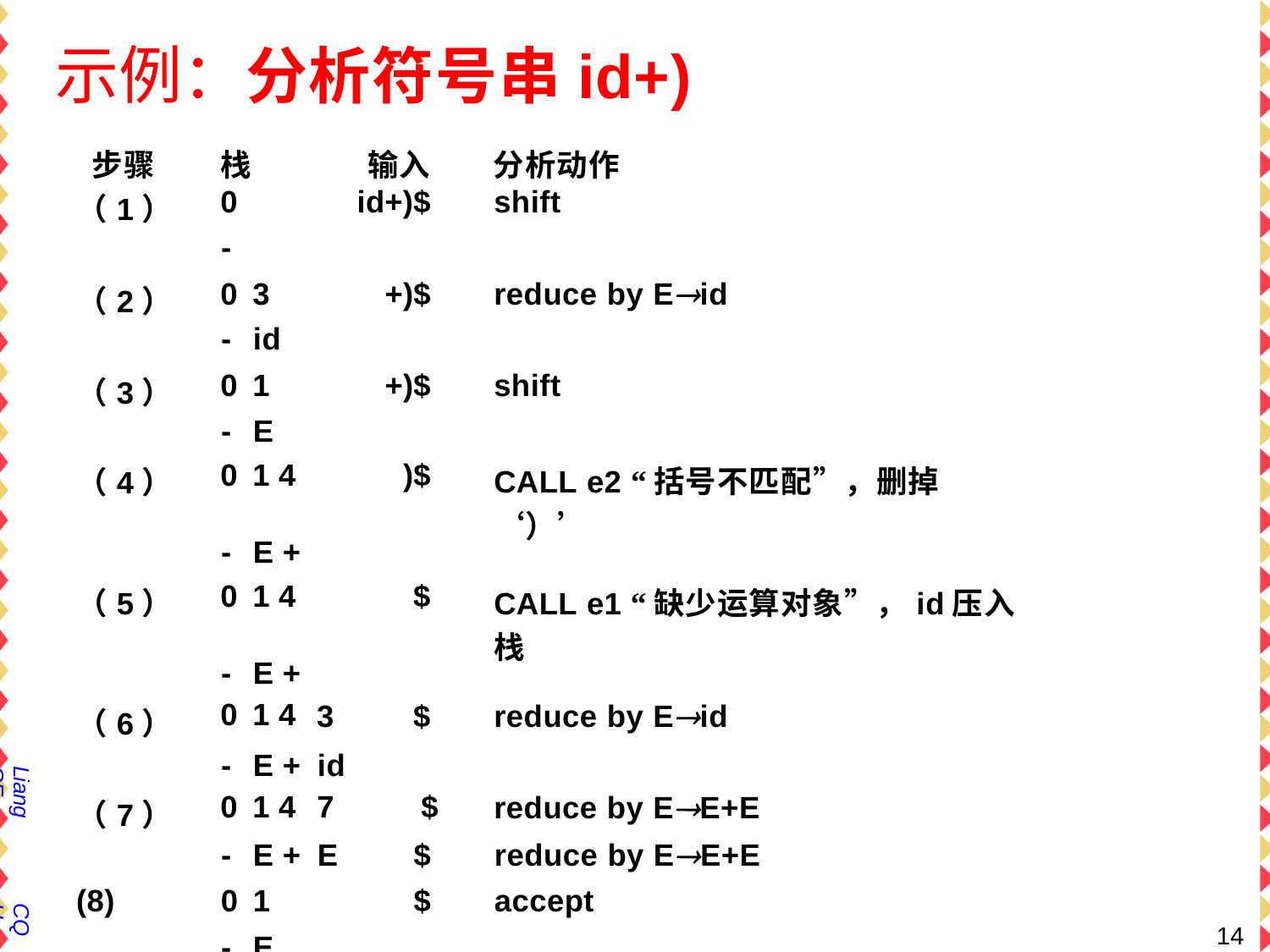

# 示例：分析符号串id+)
| 步骤 | 栈 |  | 输入 | 分析动作 |
| --- | --- | --- | --- | --- |
| （1） | 0 |  | id+)$ | shift |
|  | - |  |  |  |
| （2） | 0 | 3 | +)$ | reduce by E→id |
|  | - | id |  |  |
| （3） | 0 | 1 | +)$ | shift |
|  | - | E |  |  |
| （4） | 0 | 1 4 | )$ | CALL e2 “括号不匹配”，删掉‘）’ |
|  | - | E + |  |  |
| （5） | 0 | 1 4 | $ | CALL e1 “缺少运算对象”，id压入栈 |
| （6） | - 0 | E + 1 4 | 3 $ | reduce by E→id |
| （7） | - 0 | E + 1 4 | id 7 $ | reduce by E→E+E |
|  | - | E + | E $ | reduce by E→E+E |
| (8) | 0 | 1 | $ | accept |
|  | - | E |  |  |
Liang GE
CQU
144